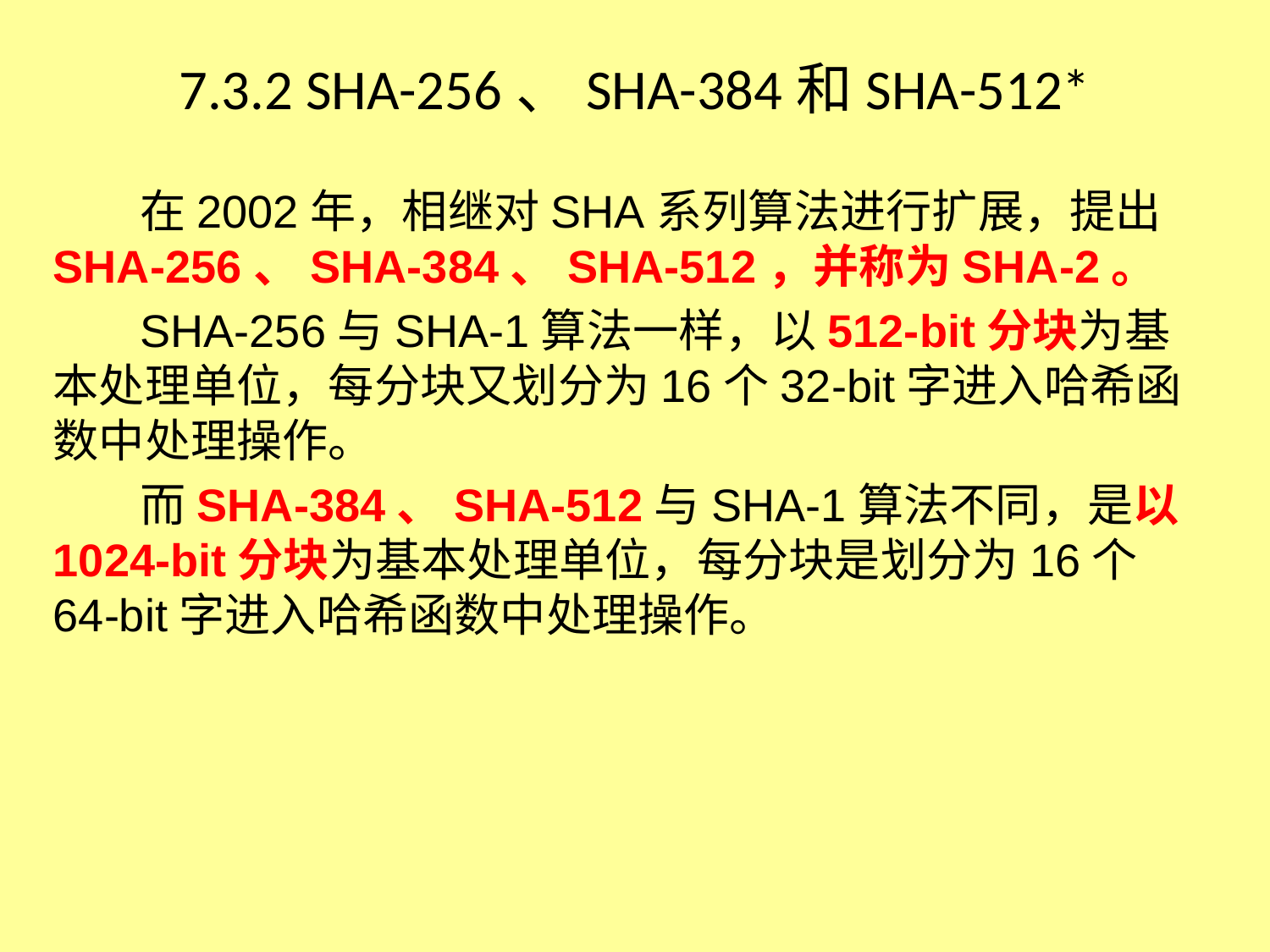

# 7.3.2 SHA-256、SHA-384和SHA-512*
在2002年，相继对SHA系列算法进行扩展，提出SHA-256、SHA-384、SHA-512，并称为SHA-2。
SHA-256与SHA-1算法一样，以512-bit分块为基本处理单位，每分块又划分为16个32-bit字进入哈希函数中处理操作。
而SHA-384、SHA-512与SHA-1算法不同，是以1024-bit分块为基本处理单位，每分块是划分为16个64-bit字进入哈希函数中处理操作。